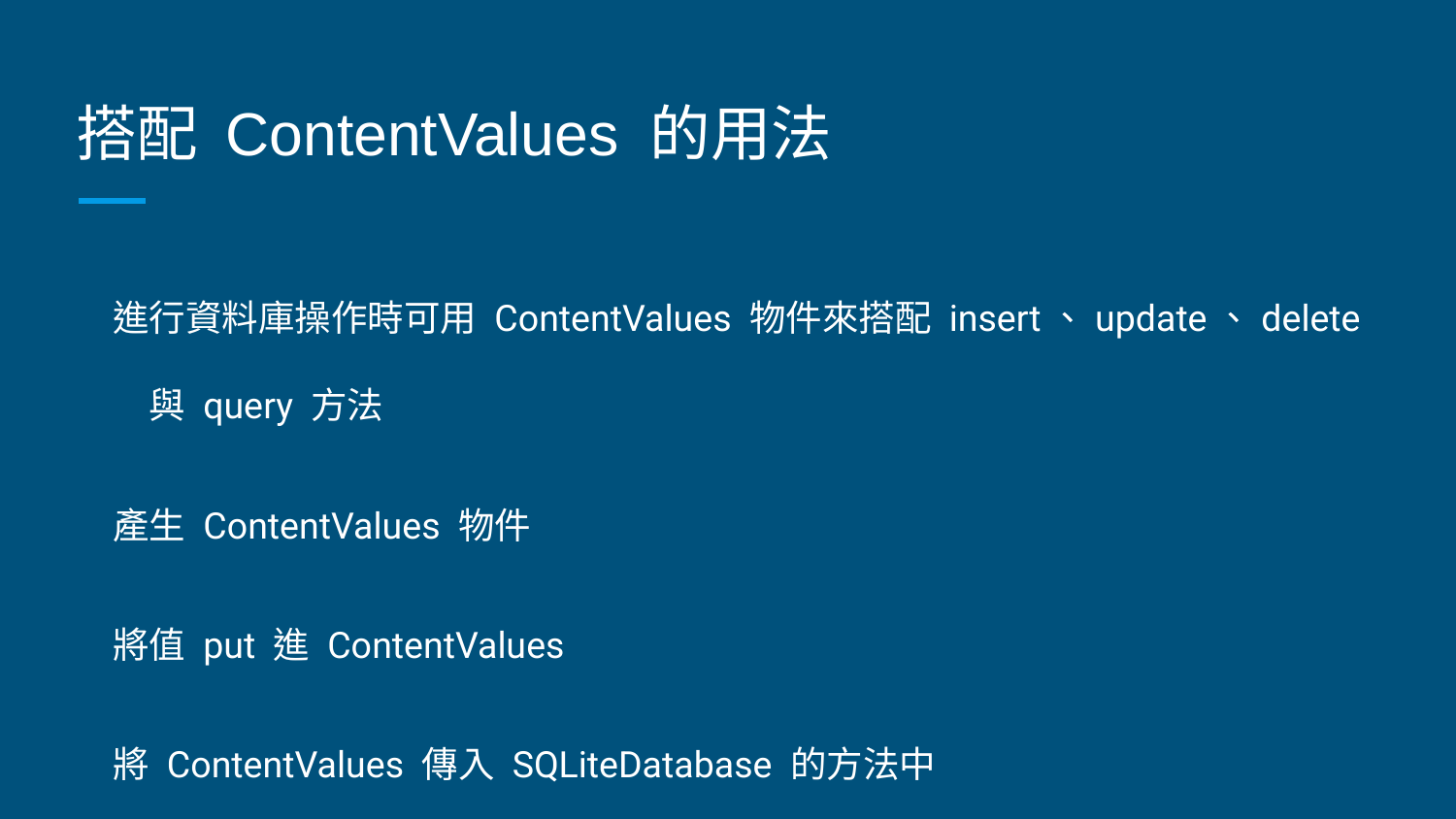

# 搭配 ContentValues 的用法
進行資料庫操作時可用 ContentValues 物件來搭配 insert、update、delete 與 query 方法
產生 ContentValues 物件
將值 put 進 ContentValues
將 ContentValues 傳入 SQLiteDatabase 的方法中
取得該紀錄的 row id 或(insert -> 該筆之 row id，update -> 更新紀錄數)